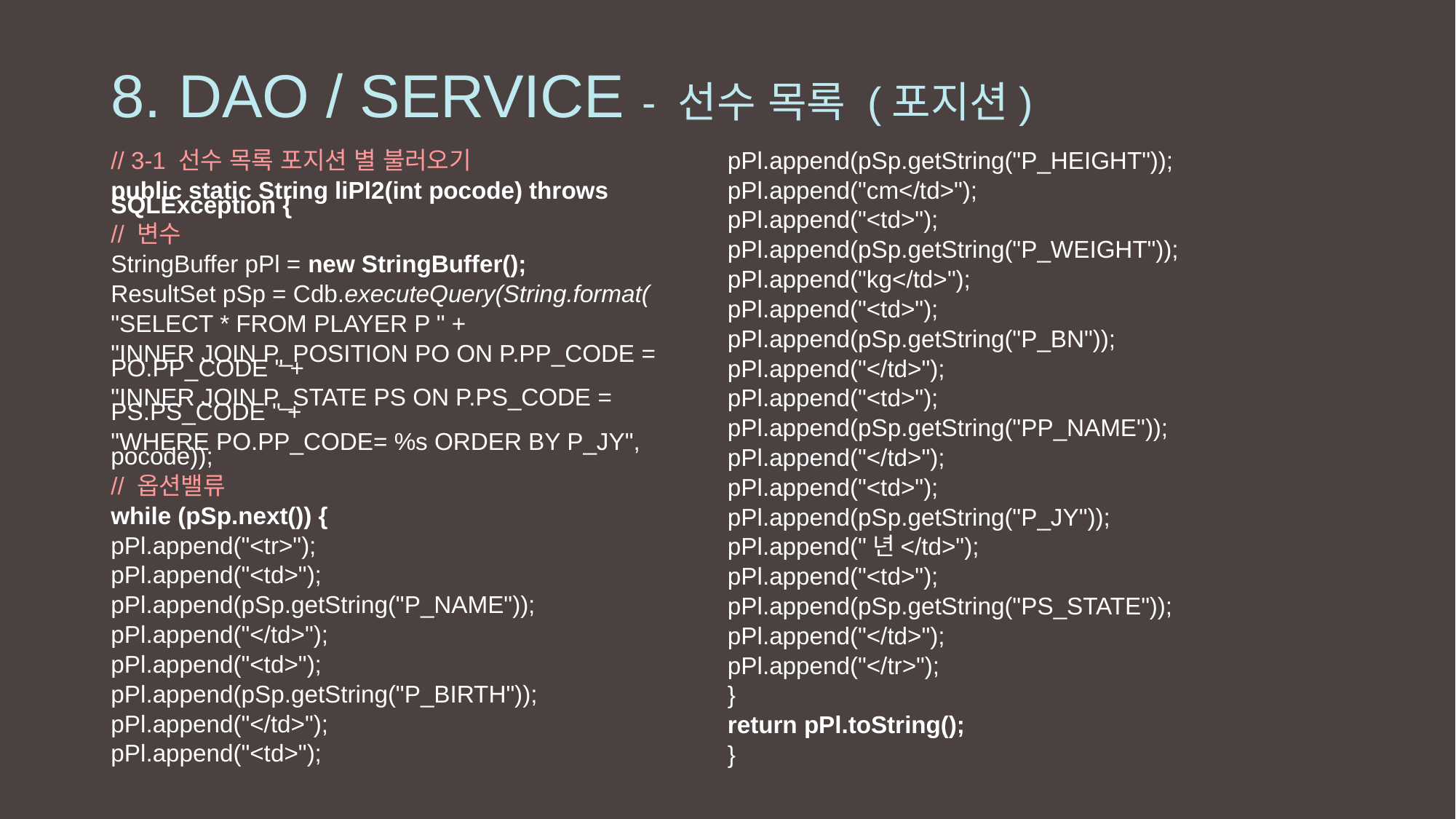

# 8. DAO / SERVICE - 선수 목록 (포지션)
// 3-1 선수 목록 포지션 별 불러오기
public static String liPl2(int pocode) throws SQLException {
// 변수
StringBuffer pPl = new StringBuffer();
ResultSet pSp = Cdb.executeQuery(String.format(
"SELECT * FROM PLAYER P " +
"INNER JOIN P_POSITION PO ON P.PP_CODE = PO.PP_CODE " +
"INNER JOIN P_STATE PS ON P.PS_CODE = PS.PS_CODE " +
"WHERE PO.PP_CODE= %s ORDER BY P_JY", pocode));
// 옵션밸류
while (pSp.next()) {
pPl.append("<tr>");
pPl.append("<td>");
pPl.append(pSp.getString("P_NAME"));
pPl.append("</td>");
pPl.append("<td>");
pPl.append(pSp.getString("P_BIRTH"));
pPl.append("</td>");
pPl.append("<td>");
pPl.append(pSp.getString("P_HEIGHT"));
pPl.append("cm</td>");
pPl.append("<td>");
pPl.append(pSp.getString("P_WEIGHT"));
pPl.append("kg</td>");
pPl.append("<td>");
pPl.append(pSp.getString("P_BN"));
pPl.append("</td>");
pPl.append("<td>");
pPl.append(pSp.getString("PP_NAME"));
pPl.append("</td>");
pPl.append("<td>");
pPl.append(pSp.getString("P_JY"));
pPl.append("년</td>");
pPl.append("<td>");
pPl.append(pSp.getString("PS_STATE"));
pPl.append("</td>");
pPl.append("</tr>");
}
return pPl.toString();
}